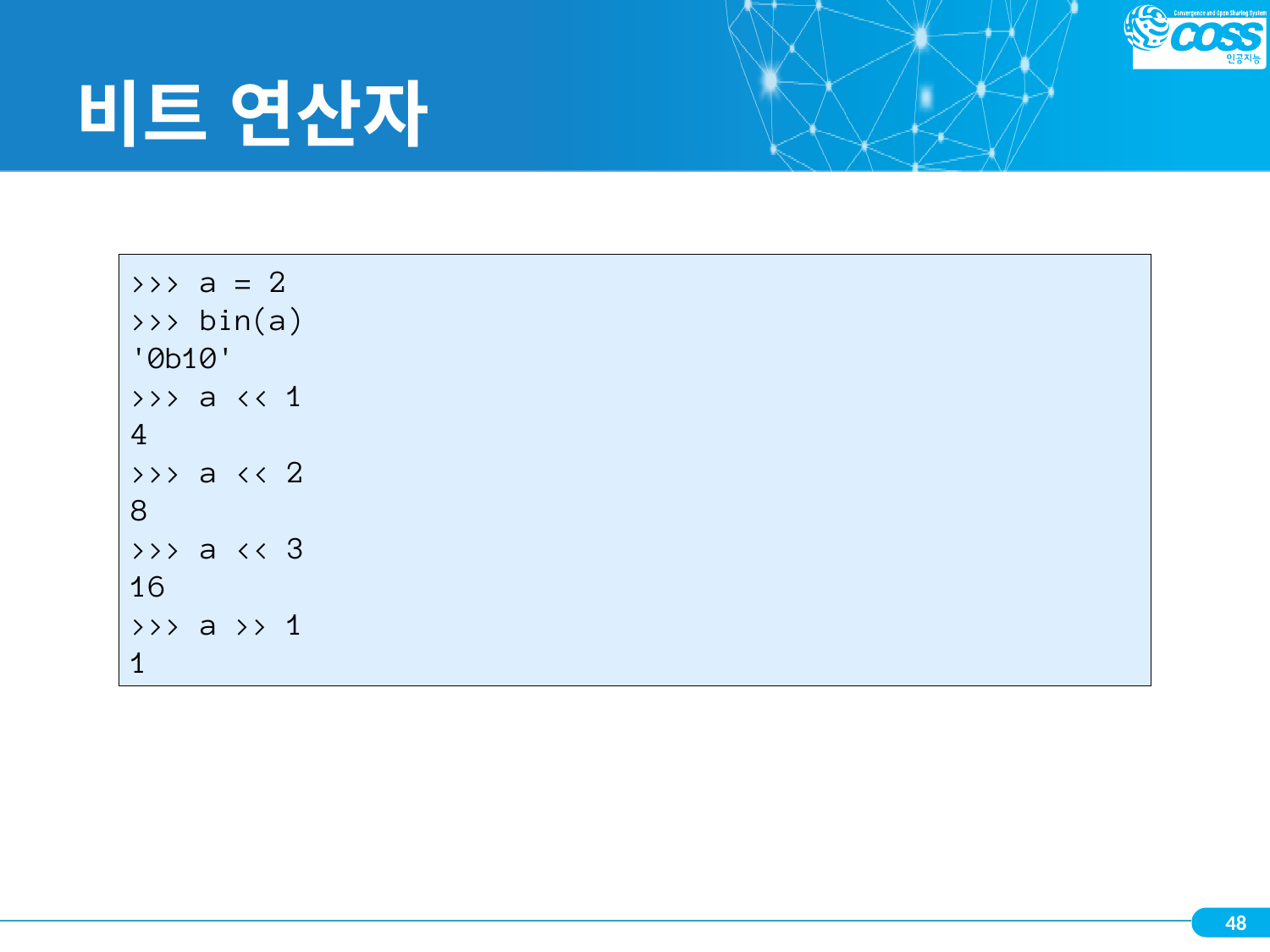

# 비트 연산자

>>> a = 2
>>> bin(a)
'0b10'
>>> a << 1
4
>>> a << 2
8
>>> a << 3
16
>>> a >> 1
1